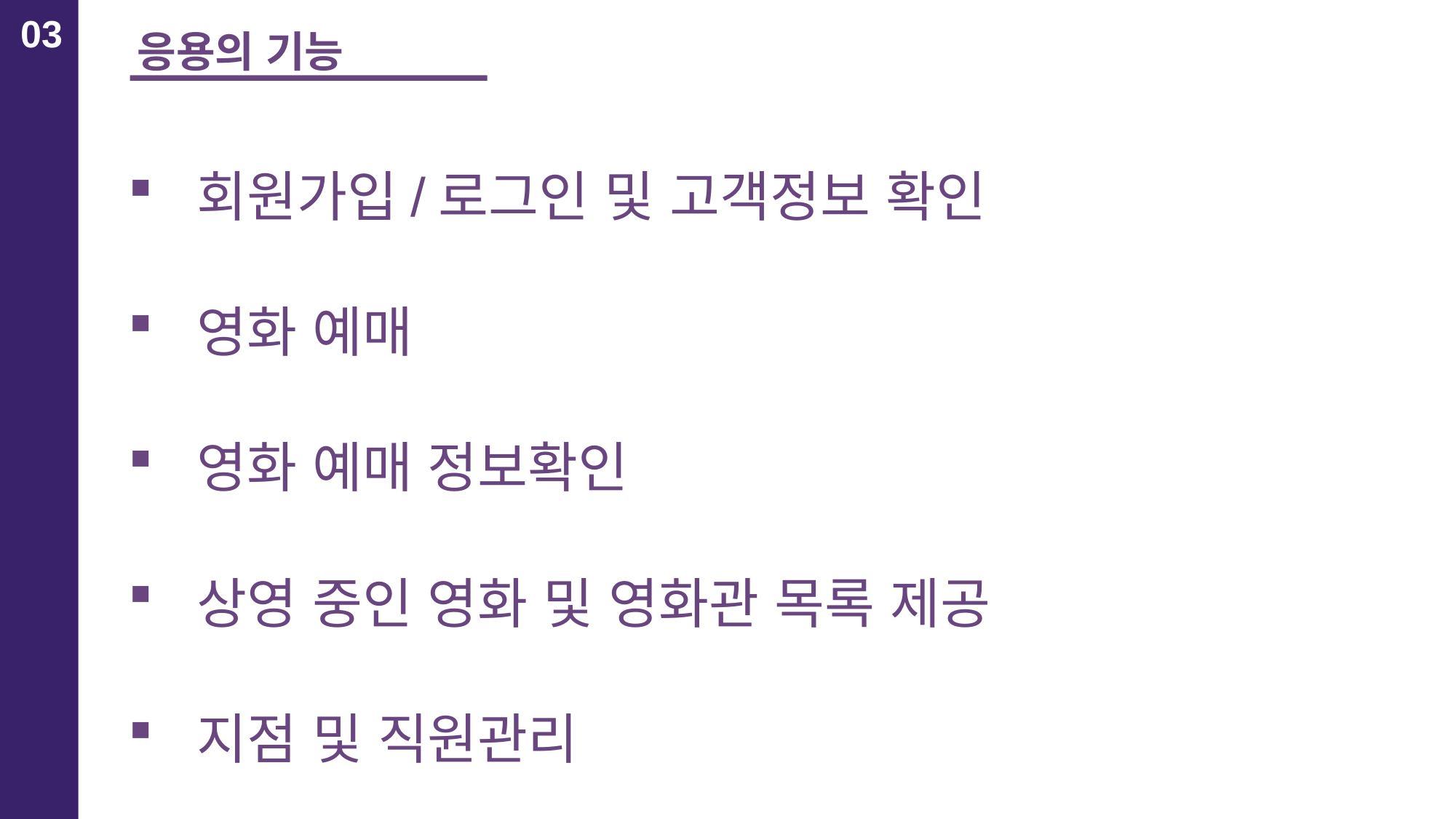

03
응용의 기능

회원가입/로그인 및 고객정보 확인
영화 예매
영화 예매 정보확인
상영 중인 영화 및 영화관 목록 제공
지점 및 직원관리